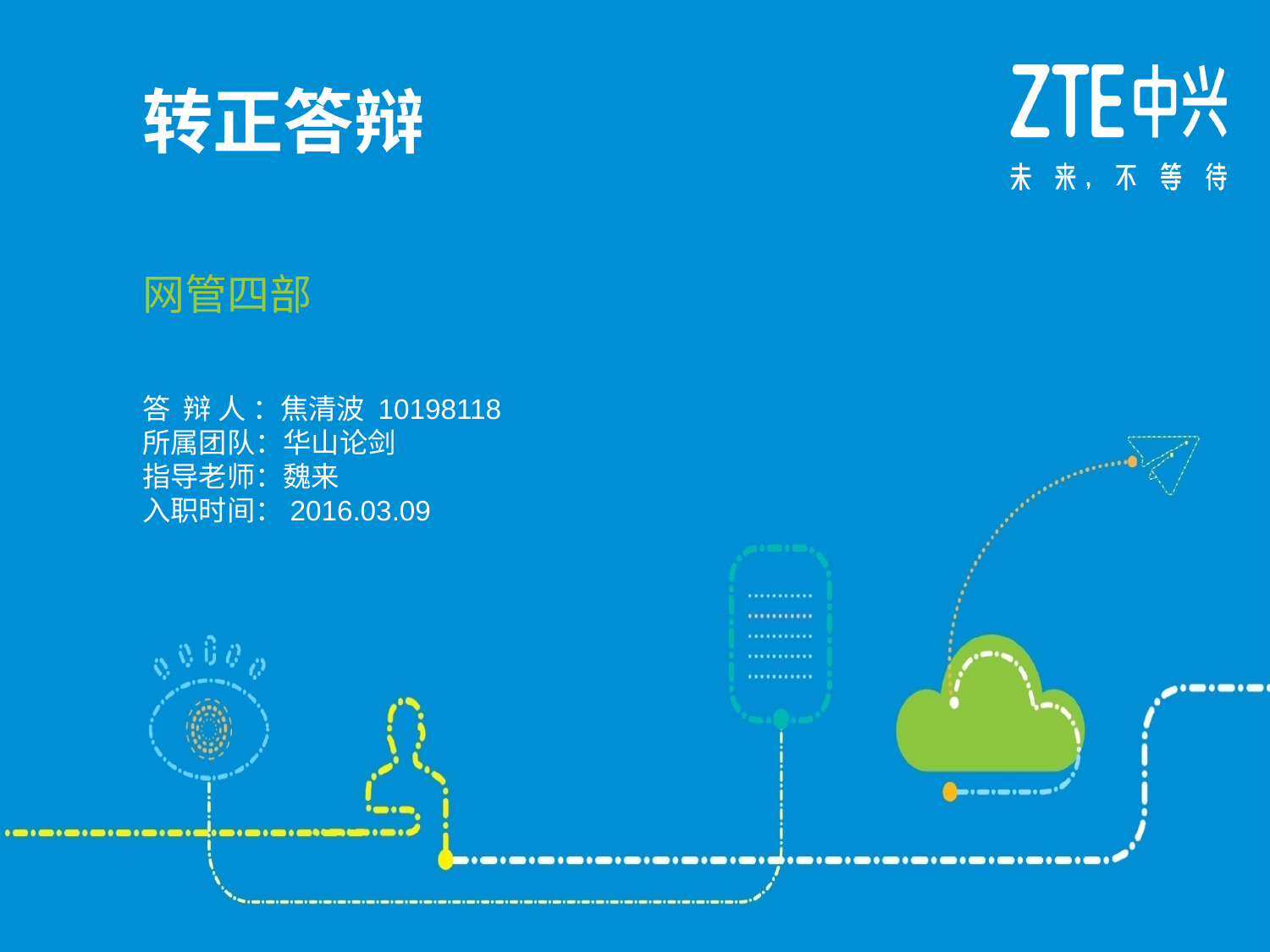

转正答辩
网管四部
答  辩 人 ：焦清波 10198118
所属团队：华山论剑
指导老师：魏来
入职时间：2016.03.09